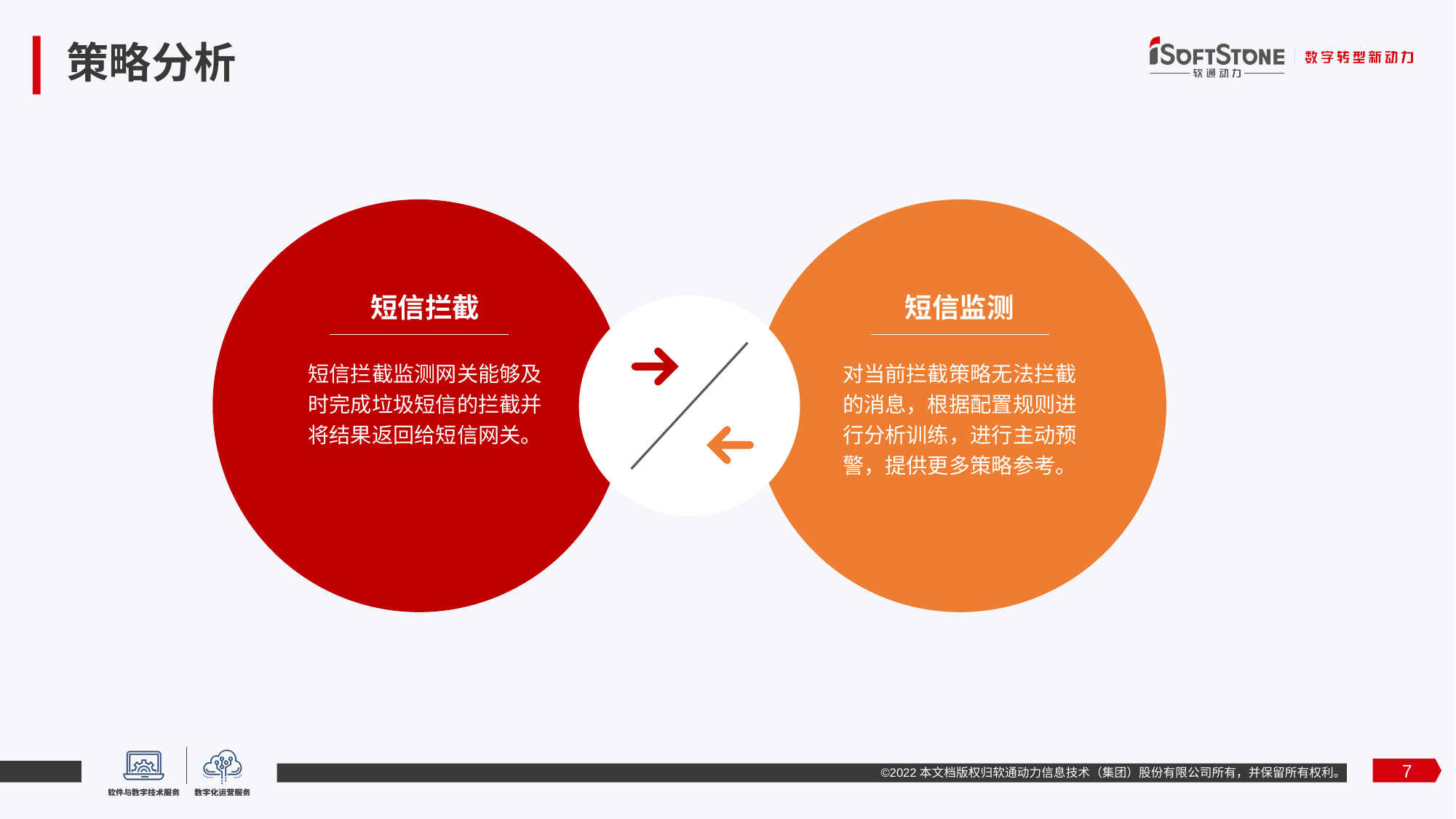

# 策略分析

短信拦截
短信拦截监测网关能够及时完成垃圾短信的拦截并将结果返回给短信网关。
短信监测
对当前拦截策略无法拦截的消息，根据配置规则进行分析训练，进行主动预警，提供更多策略参考。

7